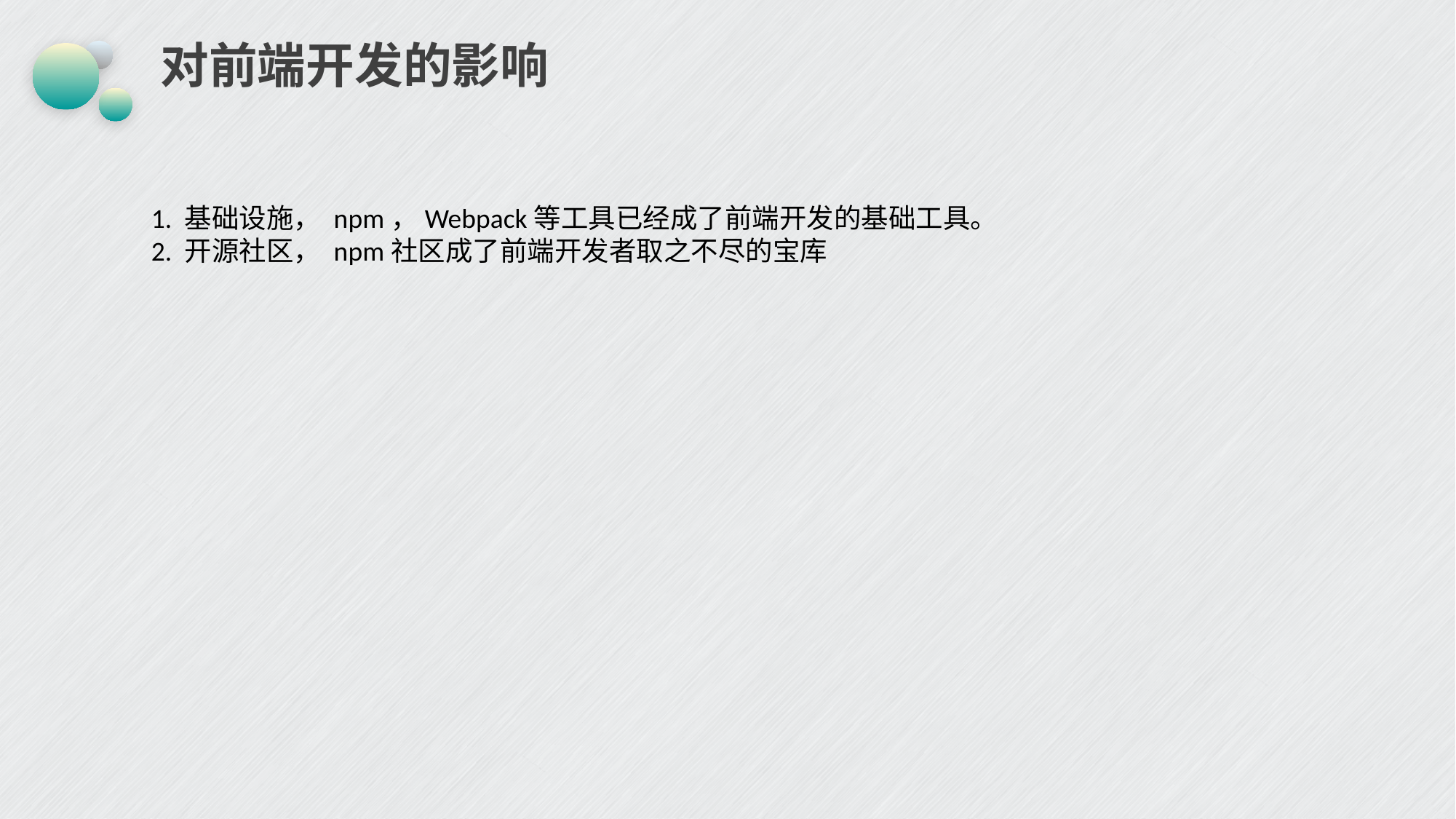

# 对前端开发的影响

1. 基础设施， npm，Webpack等工具已经成了前端开发的基础工具。
2. 开源社区， npm社区成了前端开发者取之不尽的宝库